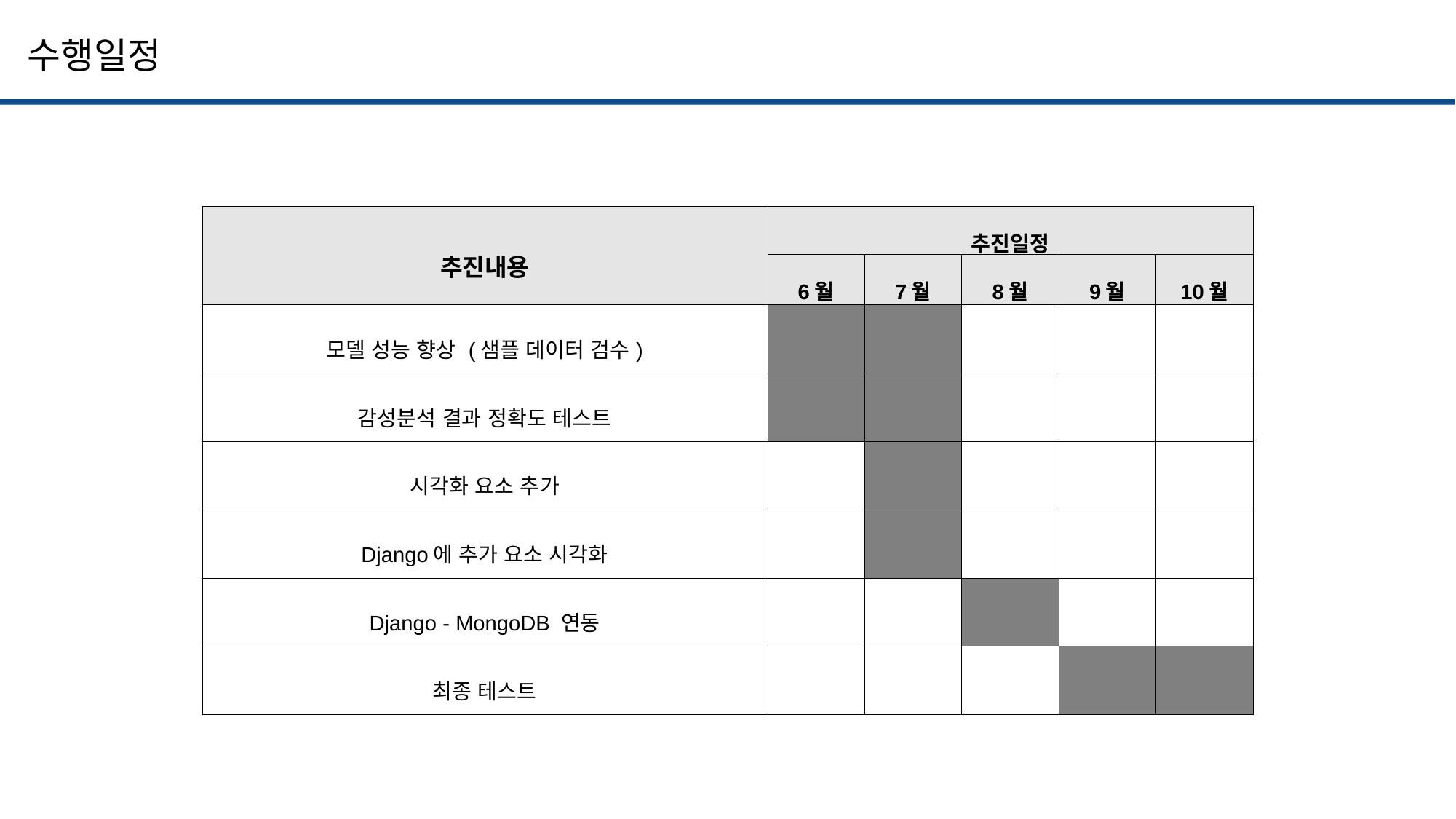

수행일정
“ 해당 슬라이드의 핵심 내용을 적어주세요 ”

| 추진내용 | 추진일정 |  |  |  |  |
| --- | --- | --- | --- | --- | --- |
|  | 6월 | 7월 | 8월 | 9월 | 10월 |
| 모델 성능 향상 (샘플 데이터 검수) |  |  |  |  |  |
| 감성분석 결과 정확도 테스트 |  |  |  |  |  |
| 시각화 요소 추가 |  |  |  |  |  |
| Django에 추가 요소 시각화 |  |  |  |  |  |
| Django - MongoDB 연동 |  |  |  |  |  |
| 최종 테스트 |  |  |  |  |  |